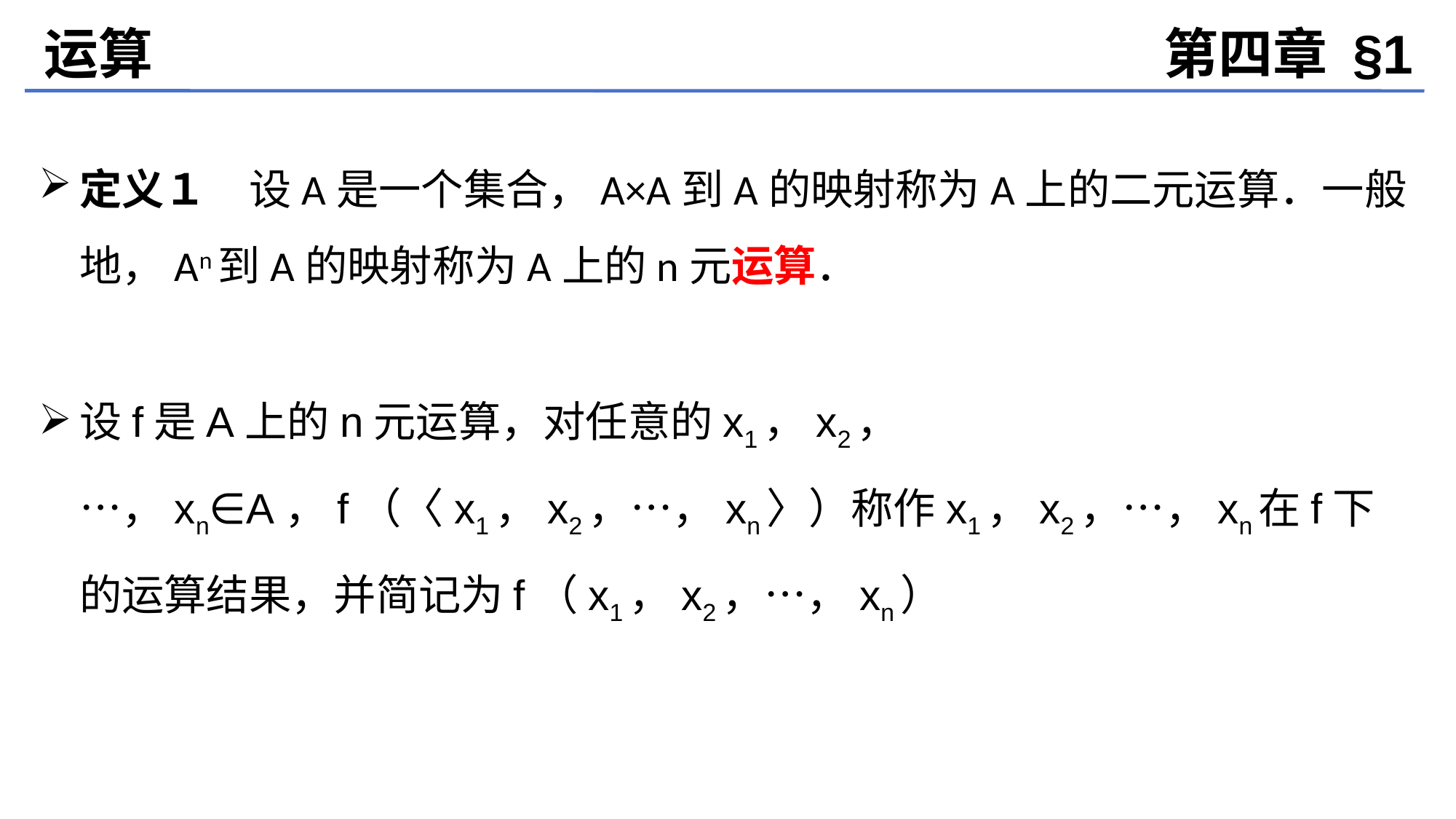

运算
第四章 §1
定义１　设A是一个集合，A×A到A的映射称为A上的二元运算．一般地，An到A的映射称为A上的n元运算．

设f是A上的n元运算，对任意的x1，x2，…，xn∈A，f（〈x1，x2，…，xn〉）称作x1，x2，…，xn在f下的运算结果，并简记为f（x1，x2，…，xn）